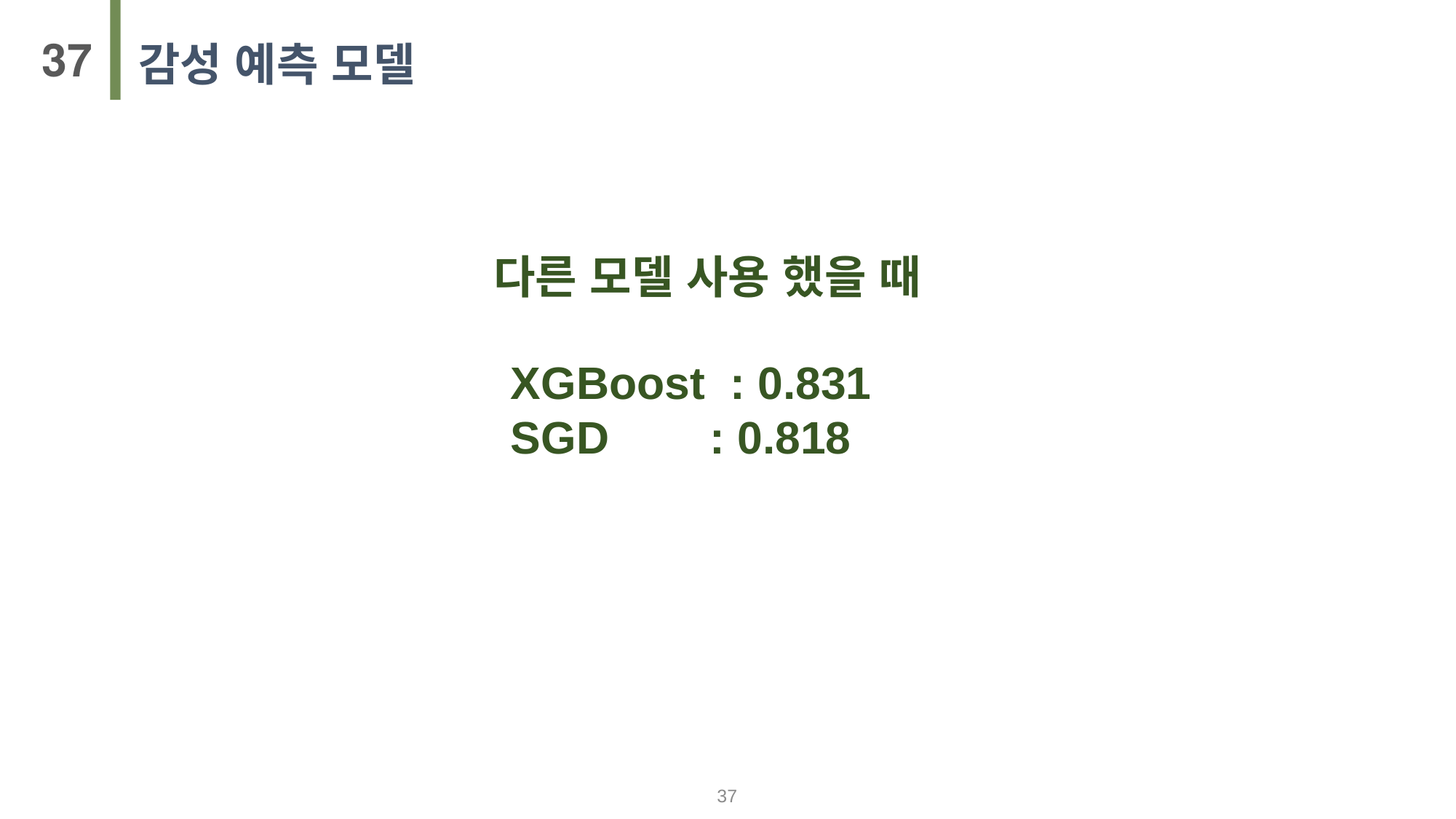

37
감성 예측 모델

다른 모델 사용 했을 때
XGBoost  : 0.831
SGD        : 0.818
37